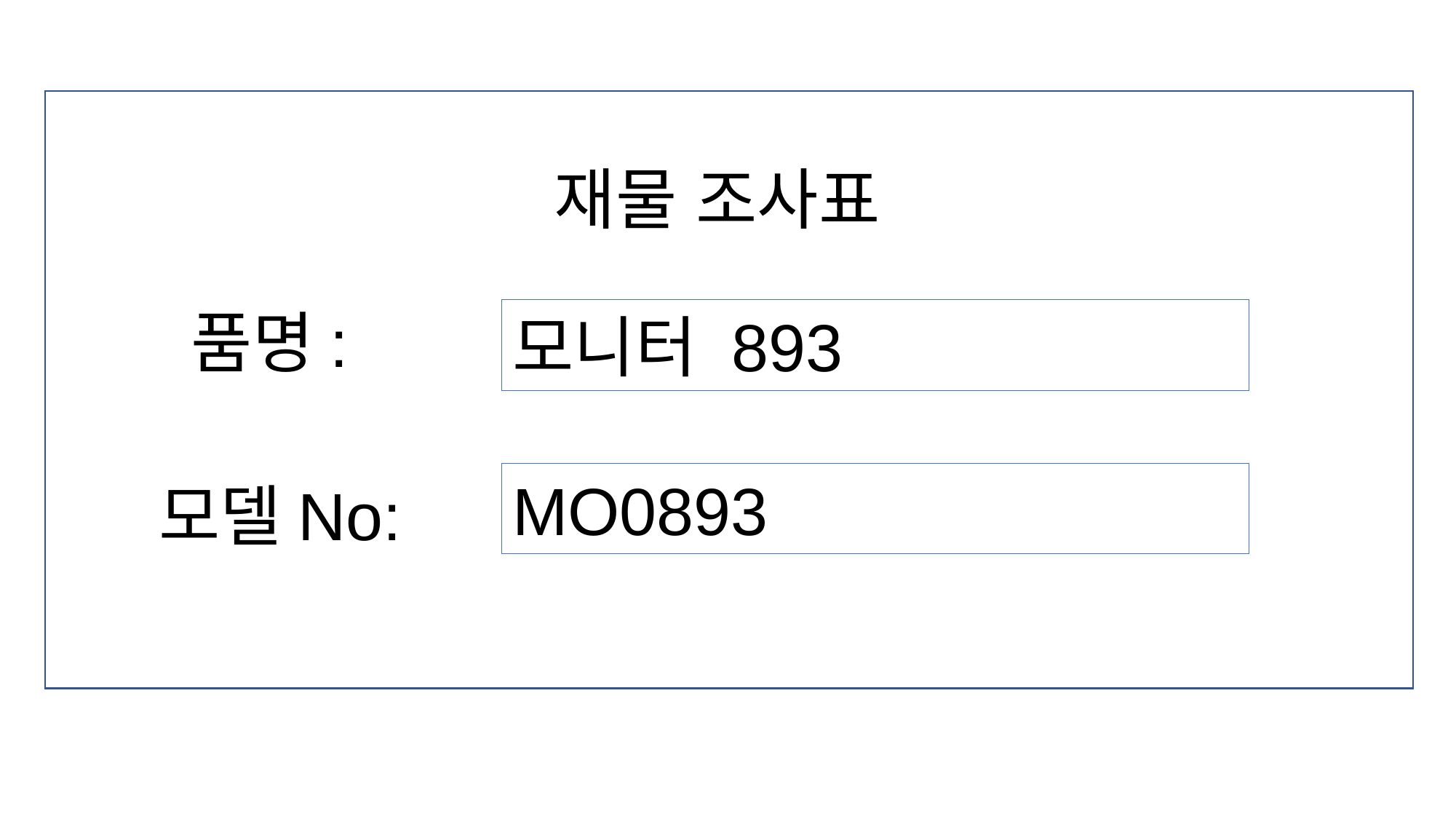

재물 조사표
품명:
모니터 893
MO0893
모델No: